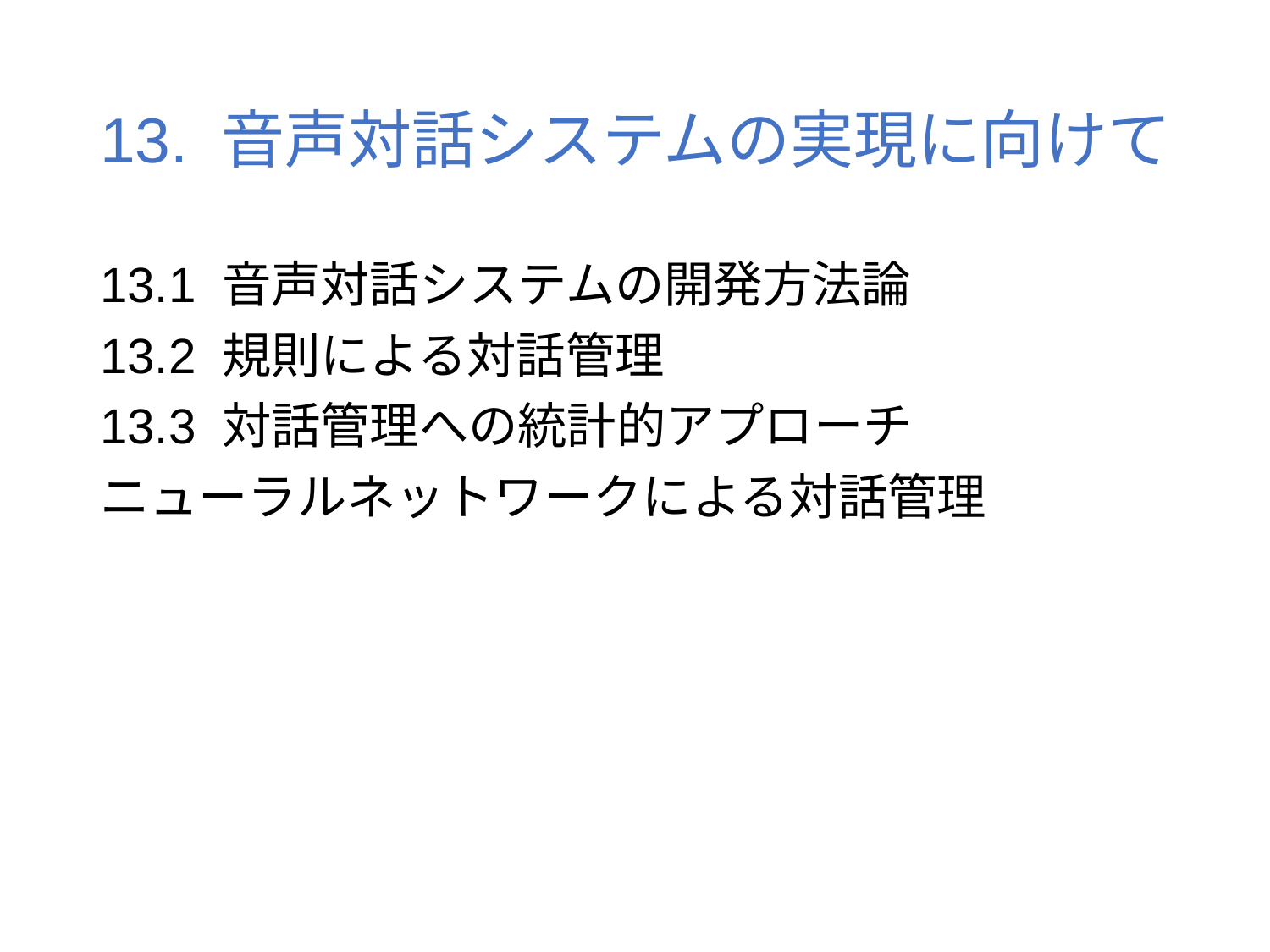

# 13. 音声対話システムの実現に向けて
13.1 音声対話システムの開発方法論
13.2 規則による対話管理
13.3 対話管理への統計的アプローチ
ニューラルネットワークによる対話管理